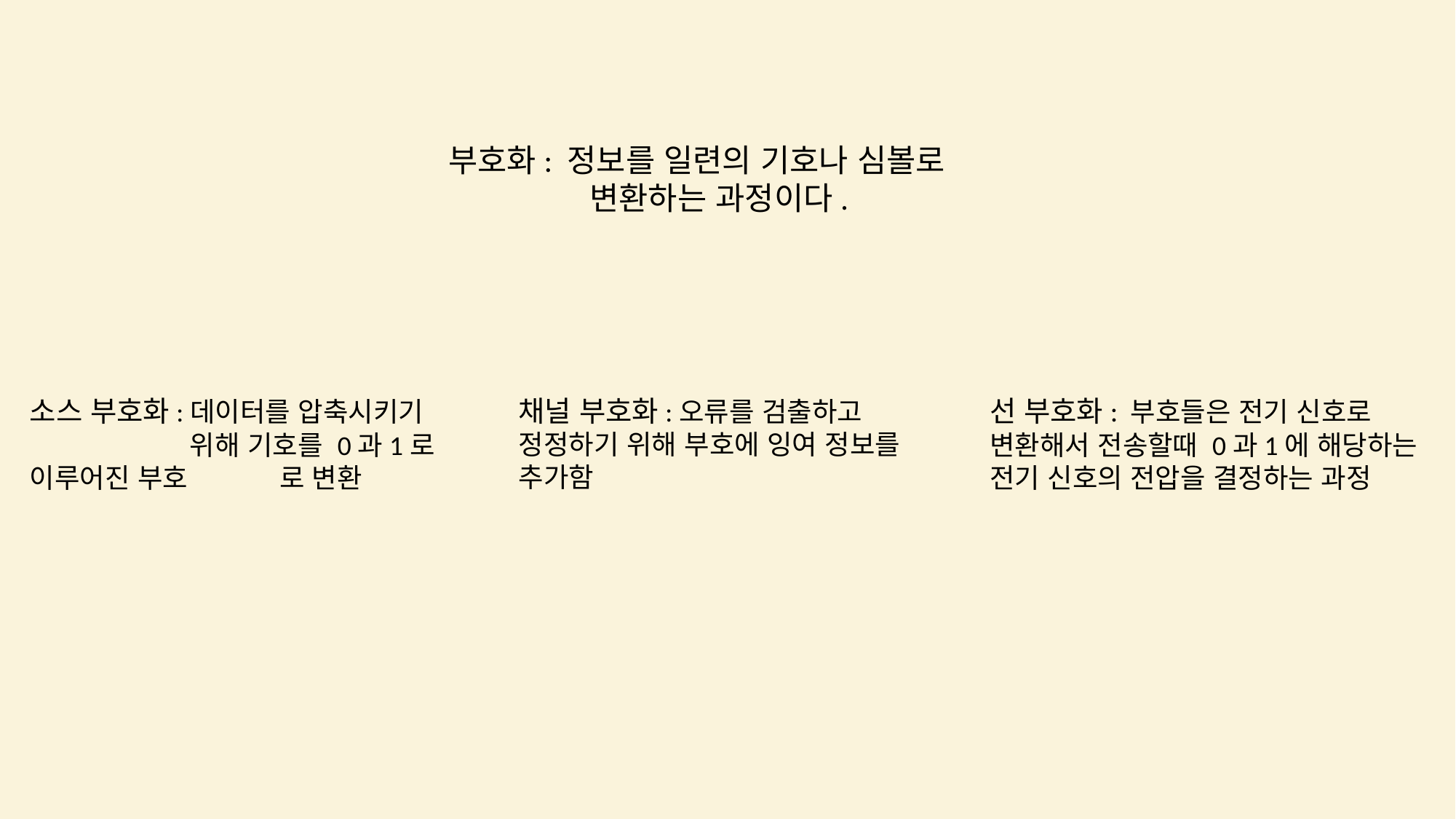

부호화: 정보를 일련의 기호나 심볼로
               변환하는 과정이다.
채널 부호화:오류를 검출하고 정정하기 위해 부호에 잉여 정보를 추가함
소스 부호화:데이터를 압축시키기                        위해 기호를 0과1로 이루어진 부호            로 변환
선 부호화: 부호들은 전기 신호로 변환해서 전송할때 0과1에 해당하는 전기 신호의 전압을 결정하는 과정